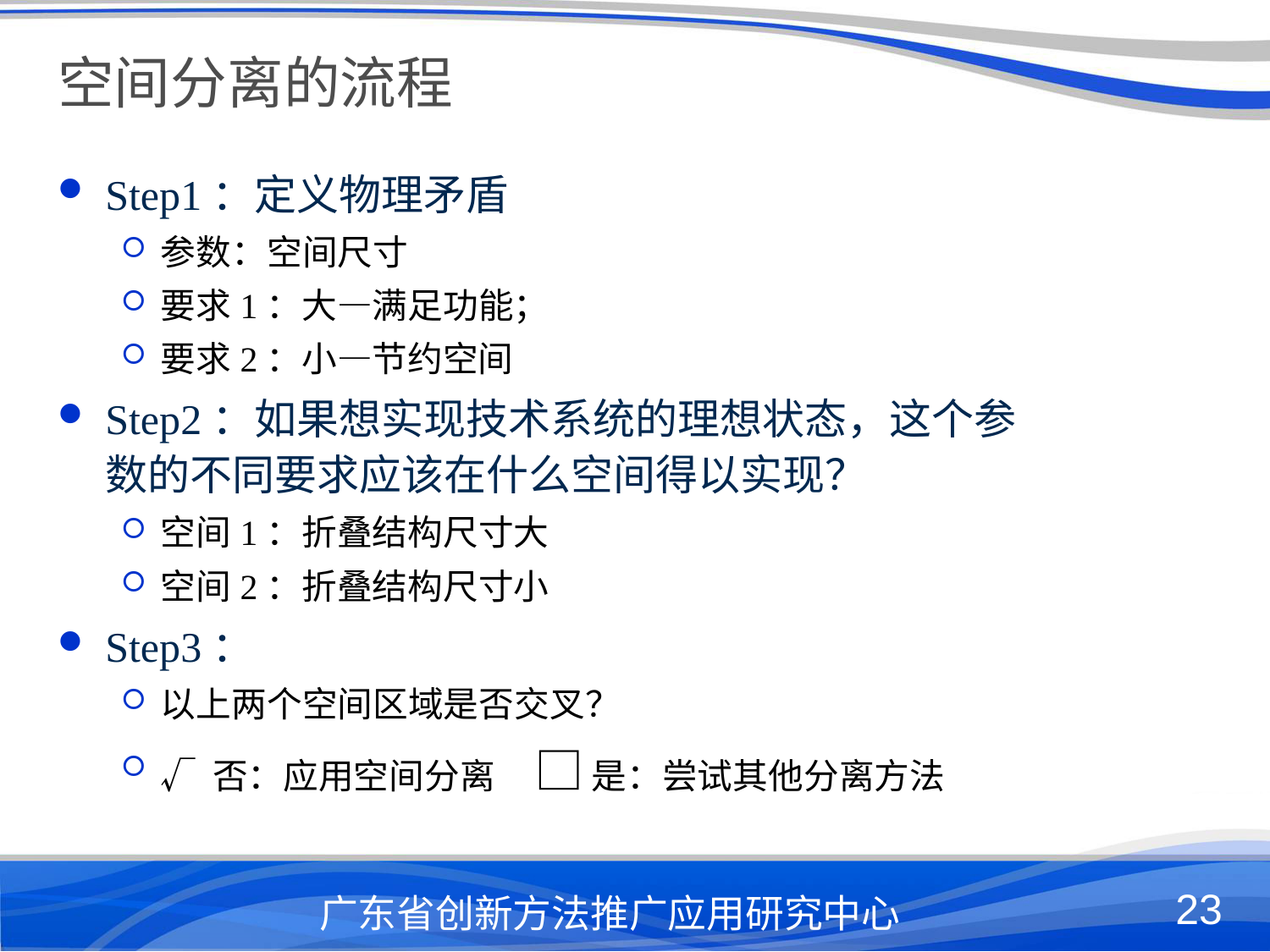

# 空间分离的流程
Step1：定义物理矛盾
参数：空间尺寸
要求1：大—满足功能；
要求2：小—节约空间
Step2：如果想实现技术系统的理想状态，这个参数的不同要求应该在什么空间得以实现？
空间1：折叠结构尺寸大
空间2：折叠结构尺寸小
Step3：
以上两个空间区域是否交叉？
√ 否：应用空间分离     □ 是：尝试其他分离方法
广东省创新方法推广应用研究中心
23